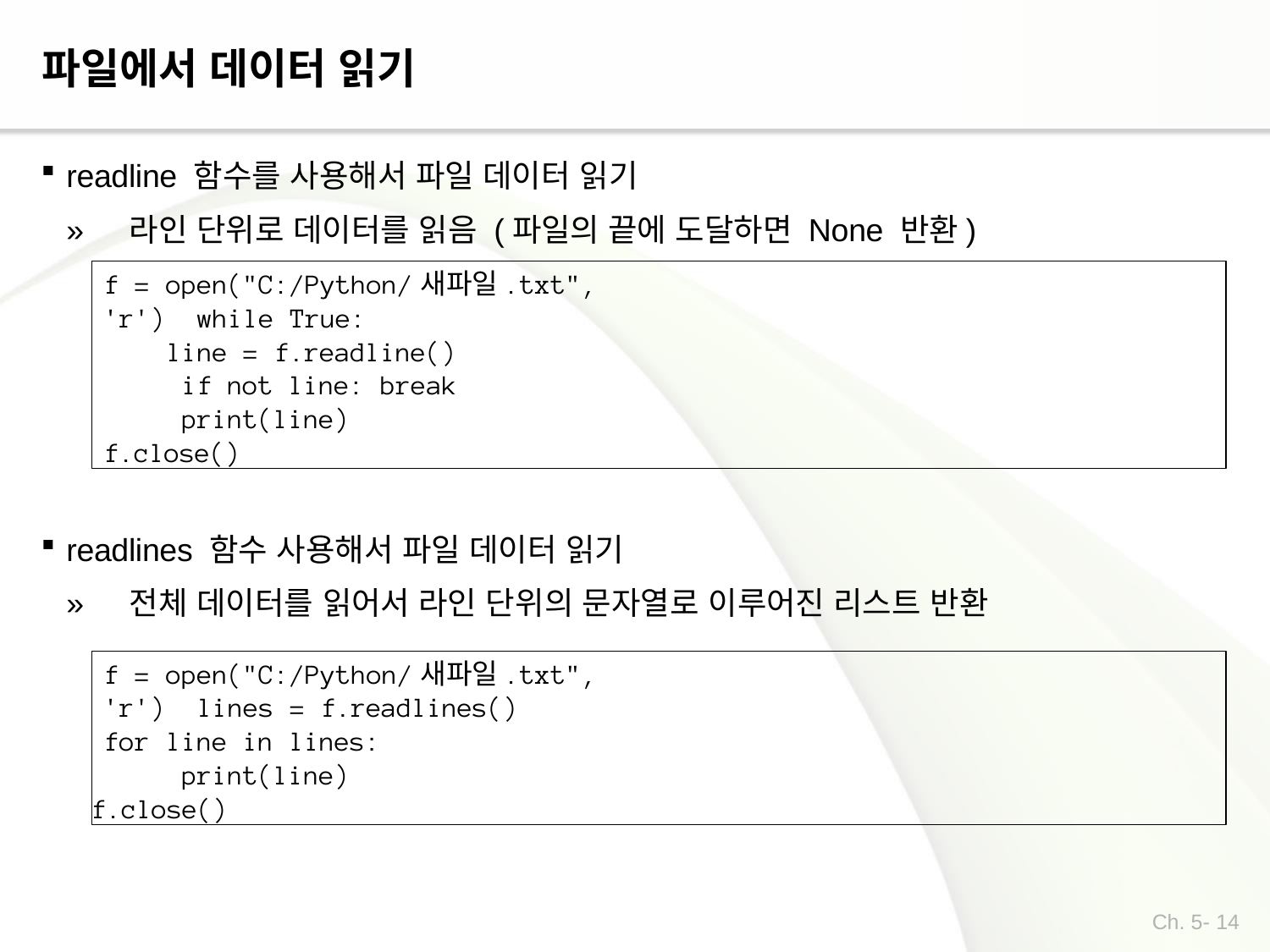

# 파일에서 데이터 읽기
readline 함수를 사용해서 파일 데이터 읽기
»	라인 단위로 데이터를 읽음 (파일의 끝에 도달하면 None 반환)
f = open("C:/Python/새파일.txt", 'r')  while True:
line = f.readline()  if not line: break  print(line)
f.close()
readlines 함수 사용해서 파일 데이터 읽기
»	전체 데이터를 읽어서 라인 단위의 문자열로 이루어진 리스트 반환
f = open("C:/Python/새파일.txt", 'r')  lines = f.readlines()
for line in lines:  print(line)
f.close()
Ch. 5- 14